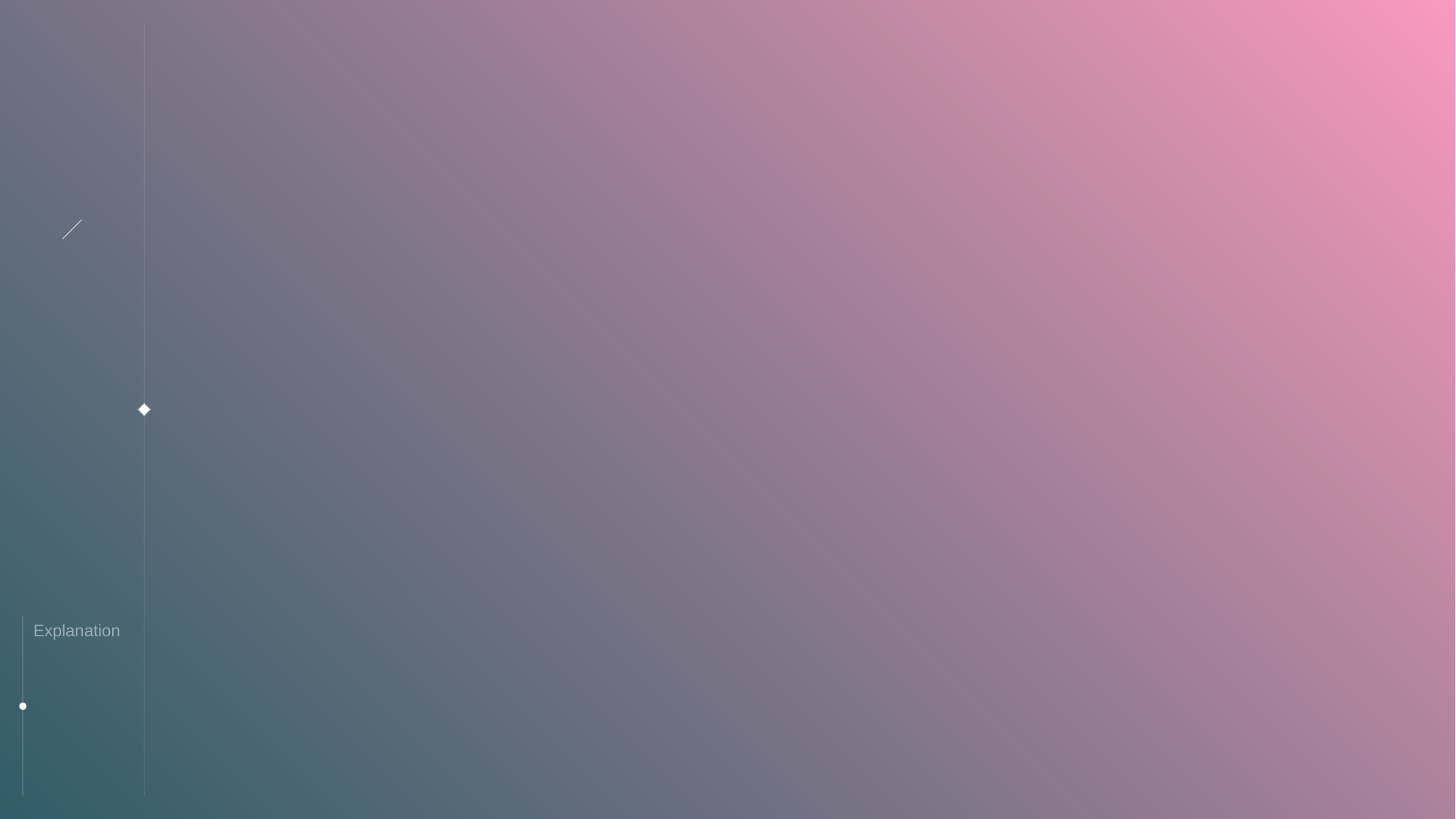

재고 관리 시스템
 - 음식점 백화점 창고 등 주기적으로 물품이 들어오면 일일이 수량체크 뿐만 아니라 오래된 물품은 재고 조사를 하여야 한다.
 - 구현 방식은 아마존고 마켓의 방식이나 다른 방식으로 구현을 합니다.
 - 물품이 들어오면 자동 빼지고 기본적으로 설정해둔 수량에 맞추어 주문이 가능합니다.
 - 유통기한이 있는 제품 등은 알림을 통해 미리 알려주거나 지나면 폐기 하라고 알려줍니다.
Explanation
Concept
Function
Practicality
Problem

7